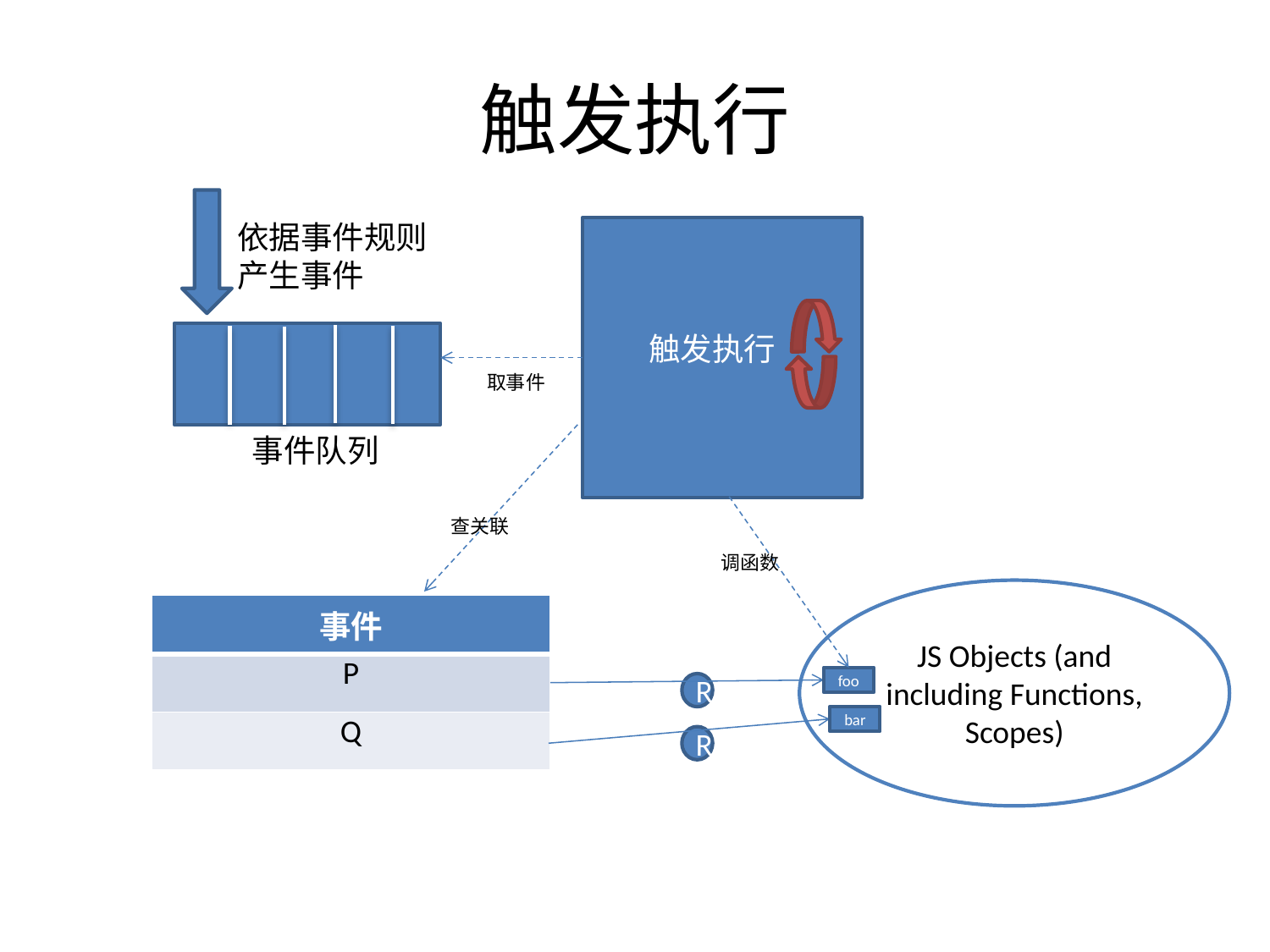

# 触发执行

依据事件规则
产生事件

触发执行
顺序执行

取事件
事件队列
查关联
调函数
JS Objects (and including Functions, Scopes)
| 事件 |
| --- |
| P |
| Q |
foo
R
bar
R